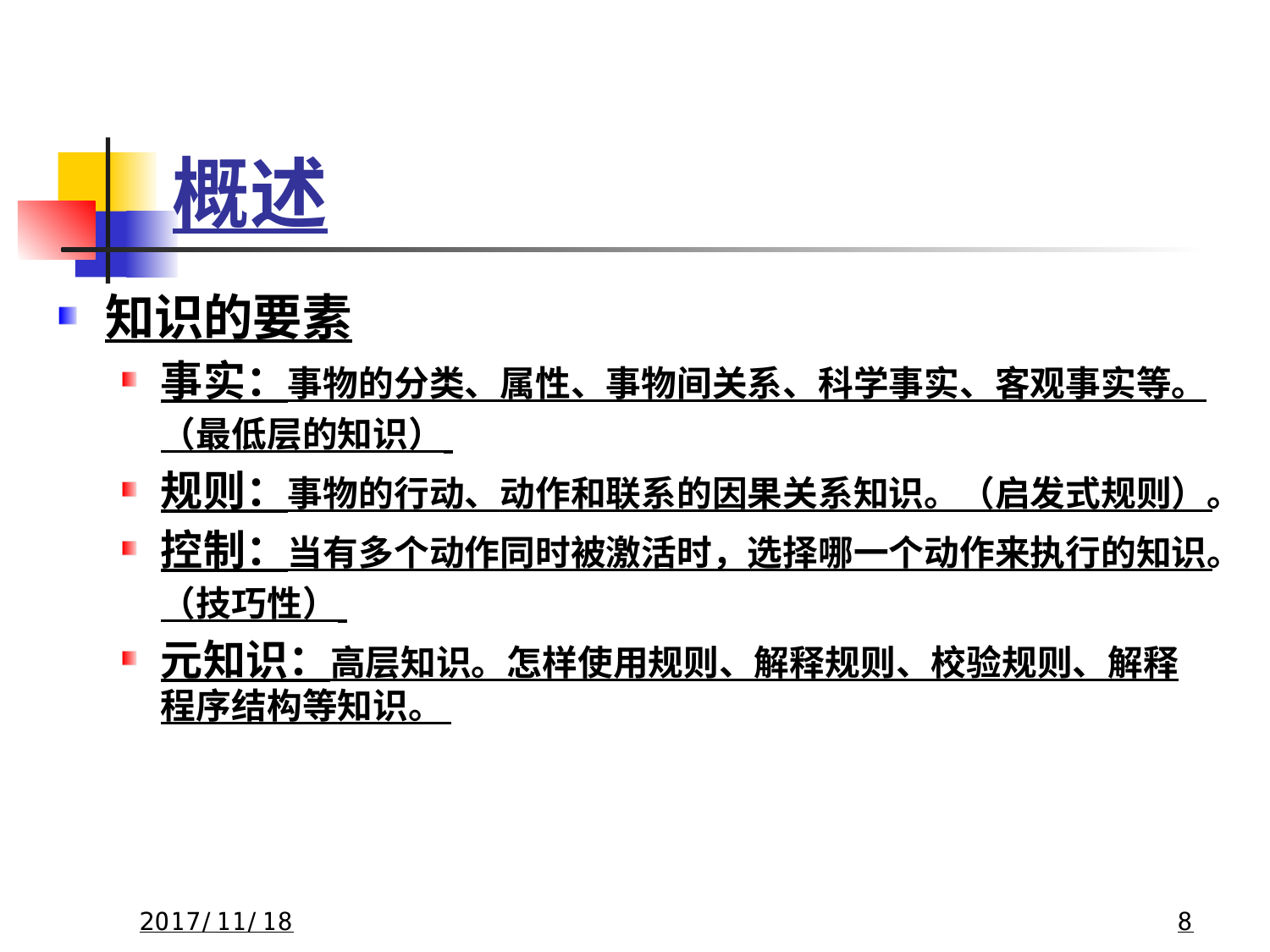

# 概述
知识的要素
事实：事物的分类、属性、事物间关系、科学事实、客观事实等。（最低层的知识）
规则：事物的行动、动作和联系的因果关系知识。（启发式规则）。
控制：当有多个动作同时被激活时，选择哪一个动作来执行的知识。（技巧性）
元知识：高层知识。怎样使用规则、解释规则、校验规则、解释程序结构等知识。

2017/11/18
8